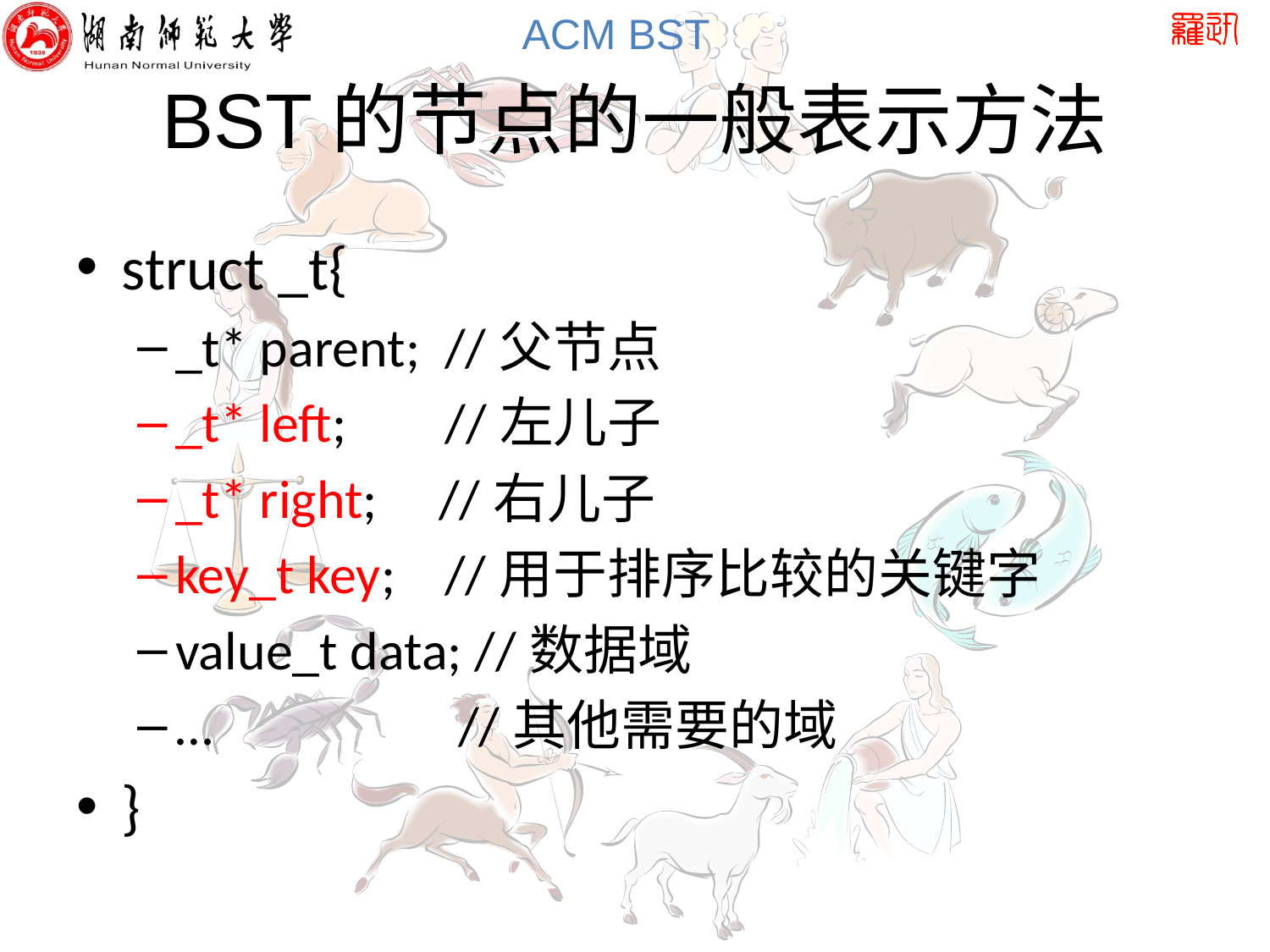

# BST的节点的一般表示方法
struct _t{
_t* parent;  //父节点
_t* left;        //左儿子
_t* right;     //右儿子
key_t key;    //用于排序比较的关键字
value_t data; //数据域
…                    //其他需要的域
}